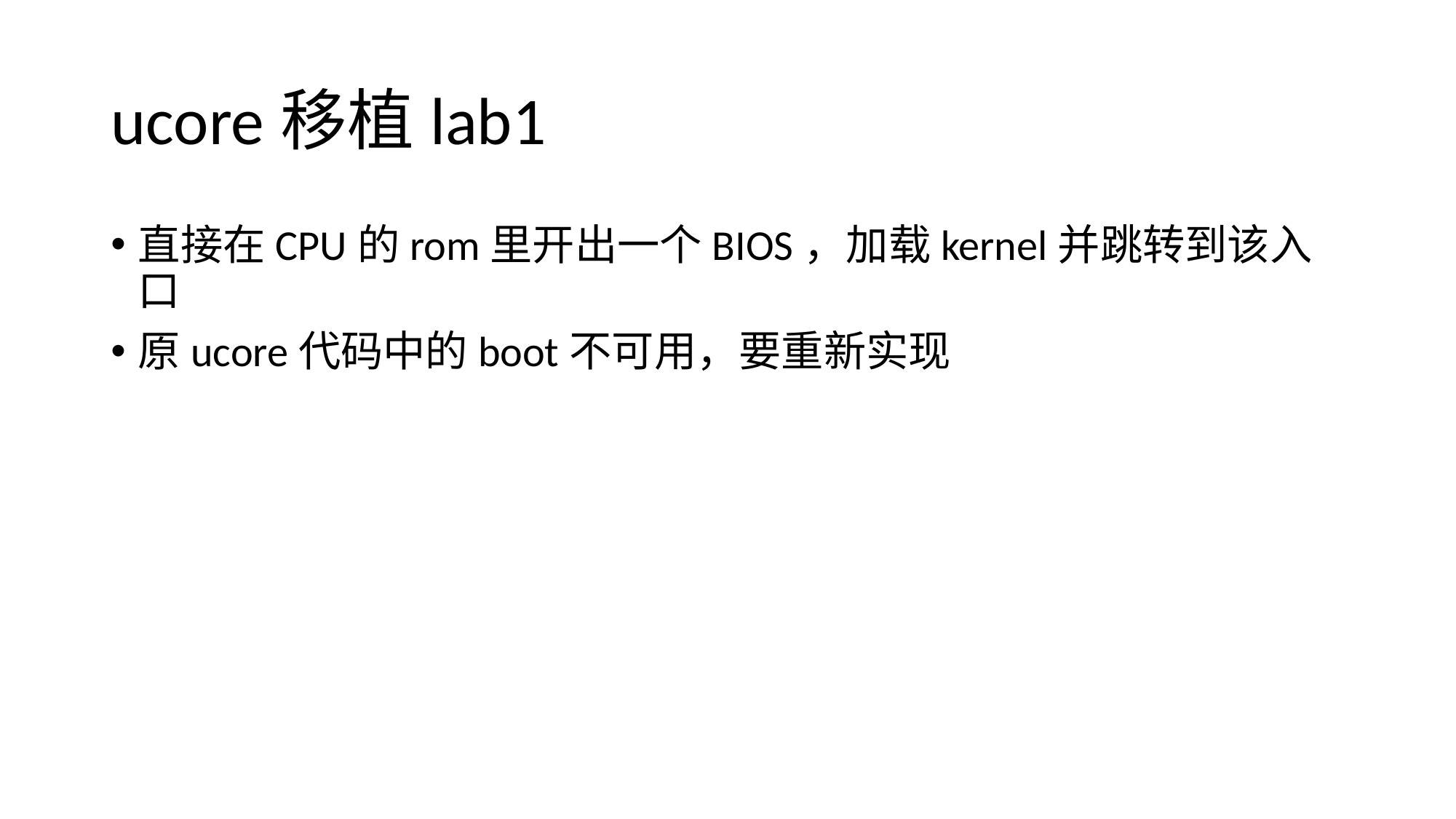

# ucore移植lab1
直接在CPU的rom里开出一个BIOS，加载kernel并跳转到该入口
原ucore代码中的boot不可用，要重新实现